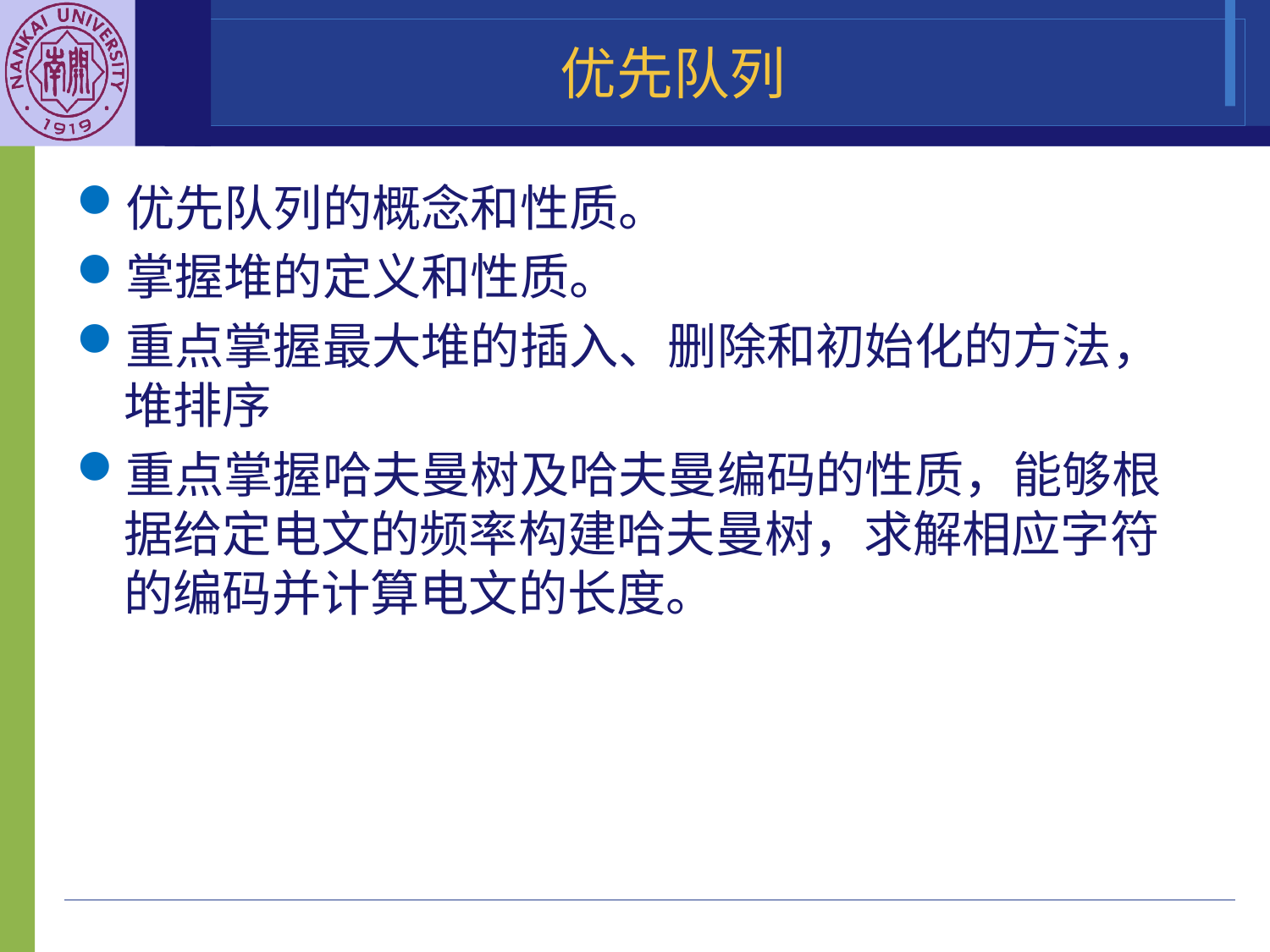

# 优先队列
优先队列的概念和性质。
掌握堆的定义和性质。
重点掌握最大堆的插入、删除和初始化的方法，堆排序
重点掌握哈夫曼树及哈夫曼编码的性质，能够根据给定电文的频率构建哈夫曼树，求解相应字符的编码并计算电文的长度。